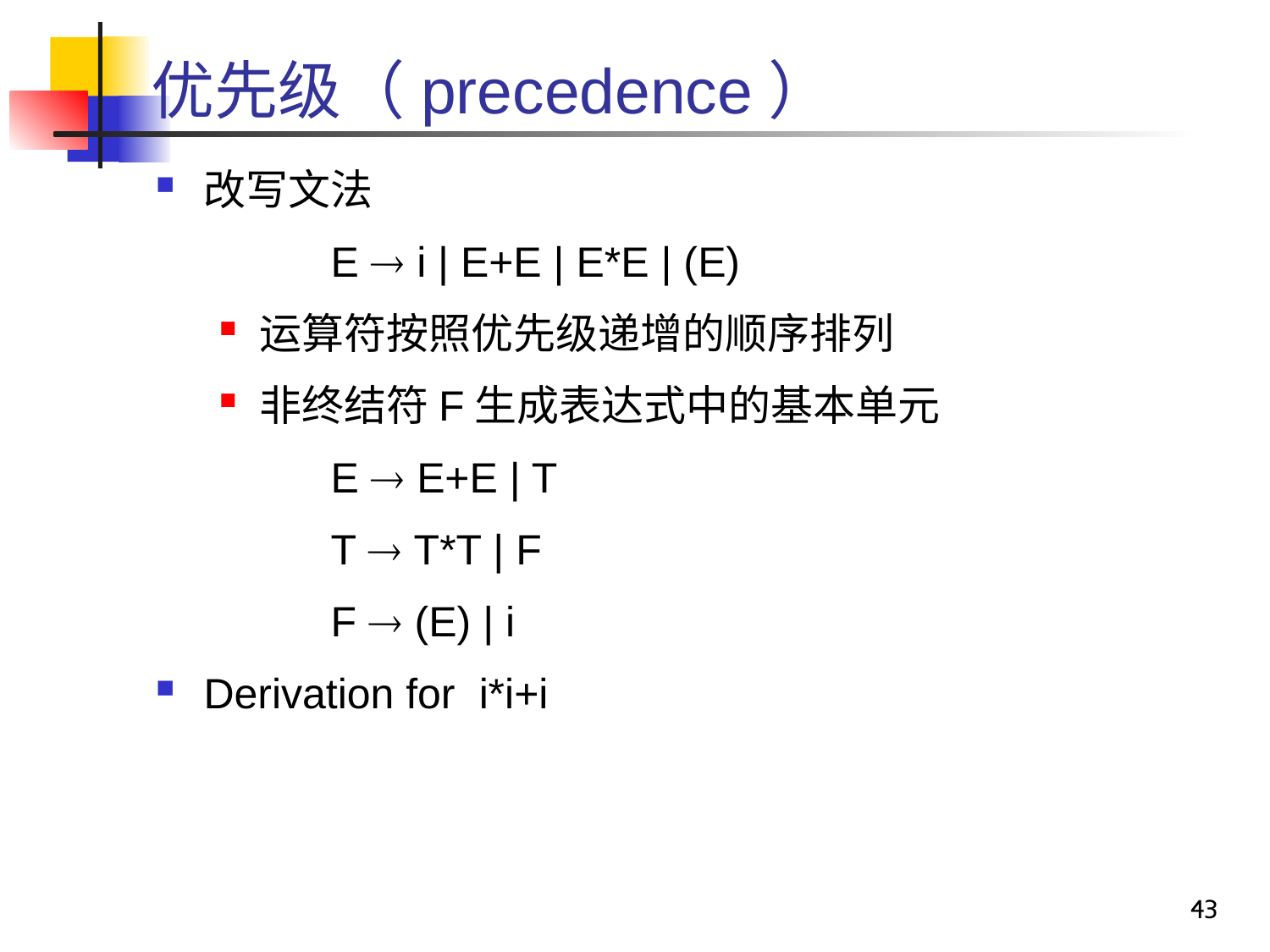

# 优先级（precedence）
改写文法
		E → i | E+E | E*E | (E)
运算符按照优先级递增的顺序排列
非终结符F生成表达式中的基本单元
		E → E+E | T
		T → T*T | F
		F → (E) | i
Derivation for  i*i+i
43